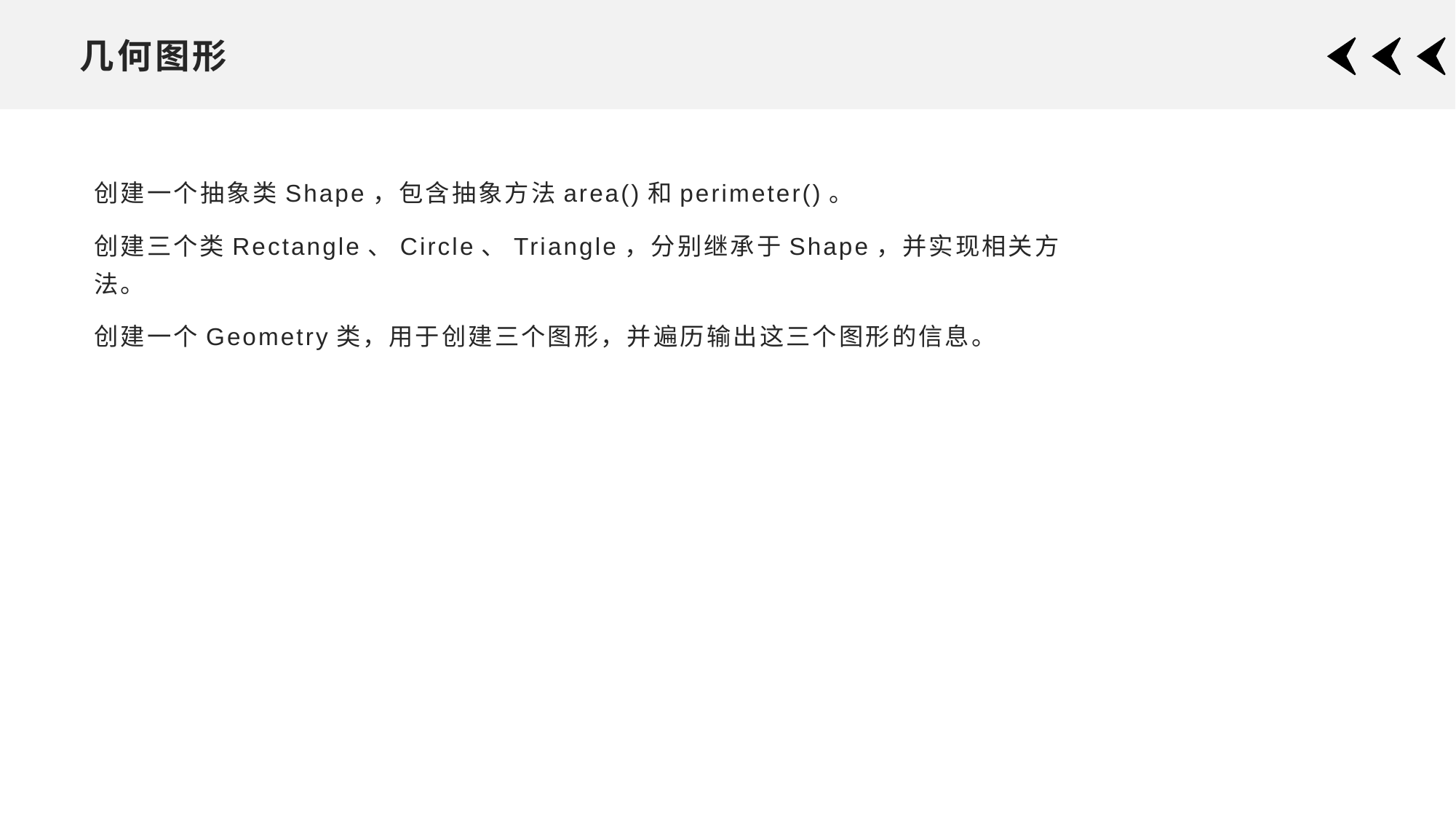

# 几何图形
创建一个抽象类Shape，包含抽象方法area()和perimeter()。
创建三个类Rectangle、Circle、Triangle，分别继承于Shape，并实现相关方法。
创建一个Geometry类，用于创建三个图形，并遍历输出这三个图形的信息。